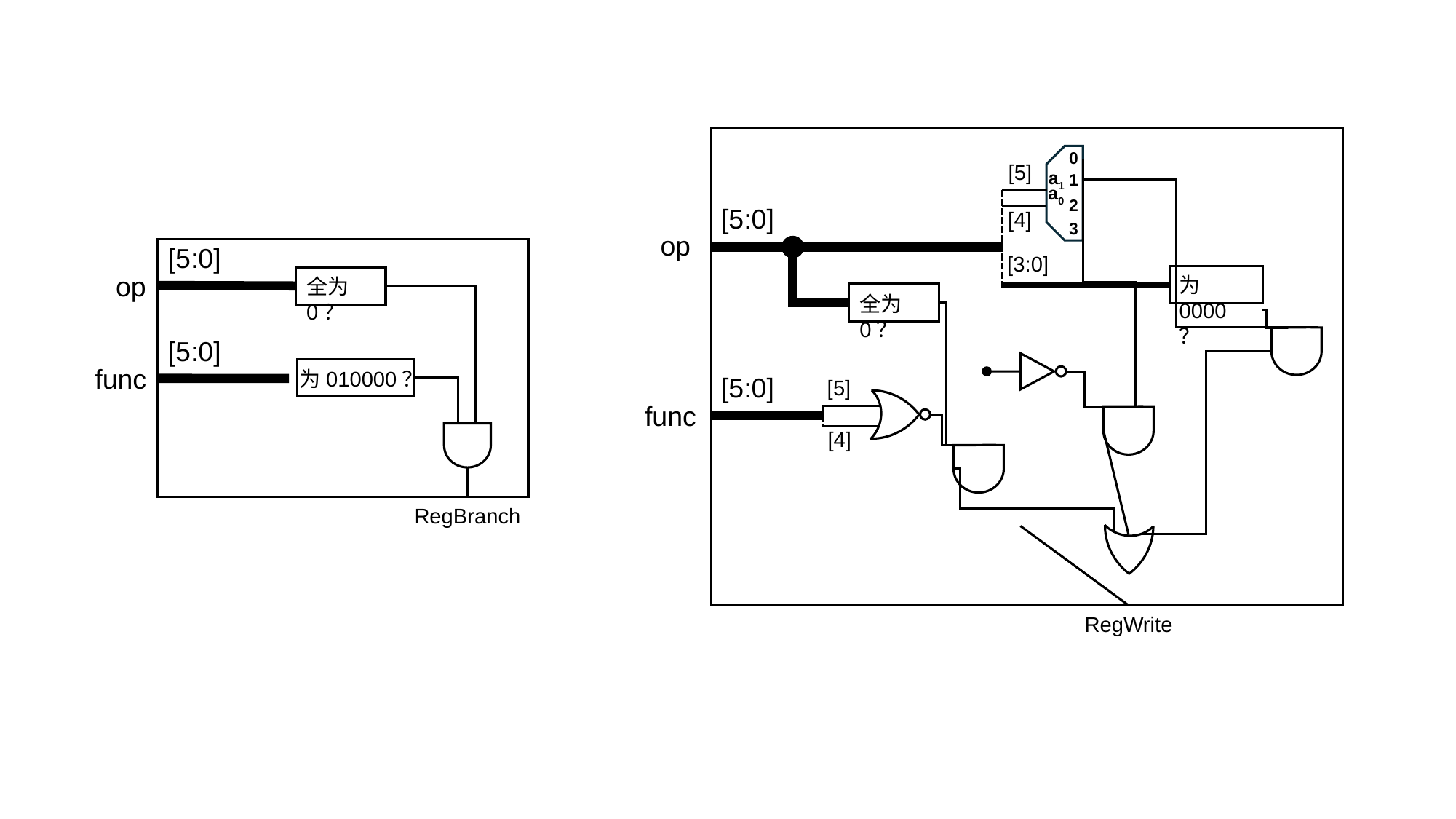

0
[5]
a1
1

a0
2
[5:0]
[4]
3
op
[5:0]

[3:0]
op
为0000？

全为0？

全为0？

[5:0]

func

为010000？
[5:0]

[5]
func

[4]

RegBranch
RegWrite